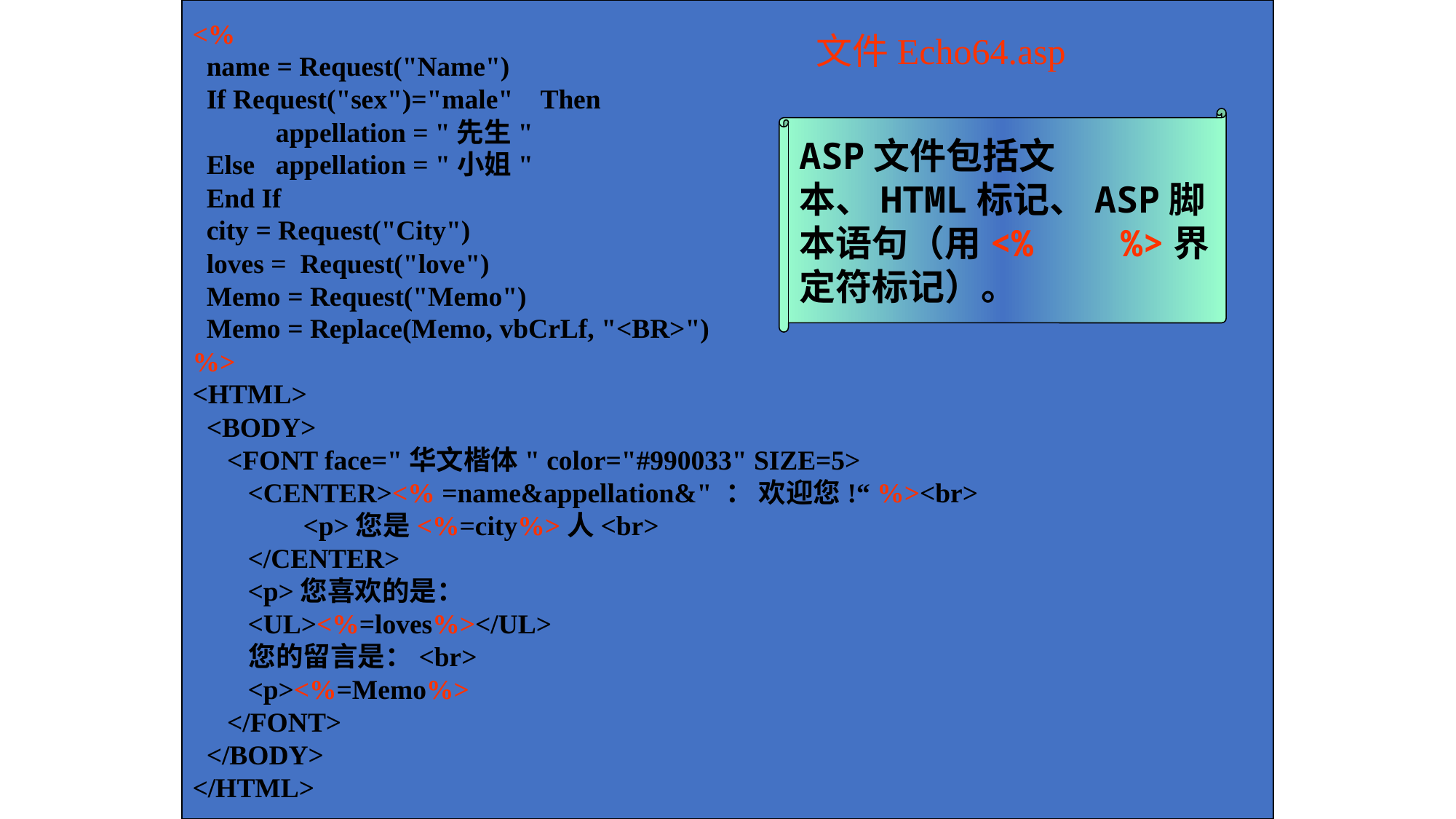

<%
  name = Request("Name")
  If Request("sex")="male"    Then
            appellation = "先生"
  Else   appellation = "小姐"
  End If
  city = Request("City")
  loves =  Request("love")
  Memo = Request("Memo")
  Memo = Replace(Memo, vbCrLf, "<BR>")
%>
<HTML>
  <BODY>
     <FONT face="华文楷体" color="#990033" SIZE=5>
        <CENTER><% =name&appellation&" ： 欢迎您!“ %><br>
                <p>您是<%=city%>人<br>
        </CENTER>
        <p>您喜欢的是：
        <UL><%=loves%></UL>
        您的留言是：<br>
        <p><%=Memo%>
     </FONT>
  </BODY>
</HTML>
文件Echo64.asp
ASP文件包括文本、HTML标记、ASP脚本语句（用<%    %>界定符标记）。